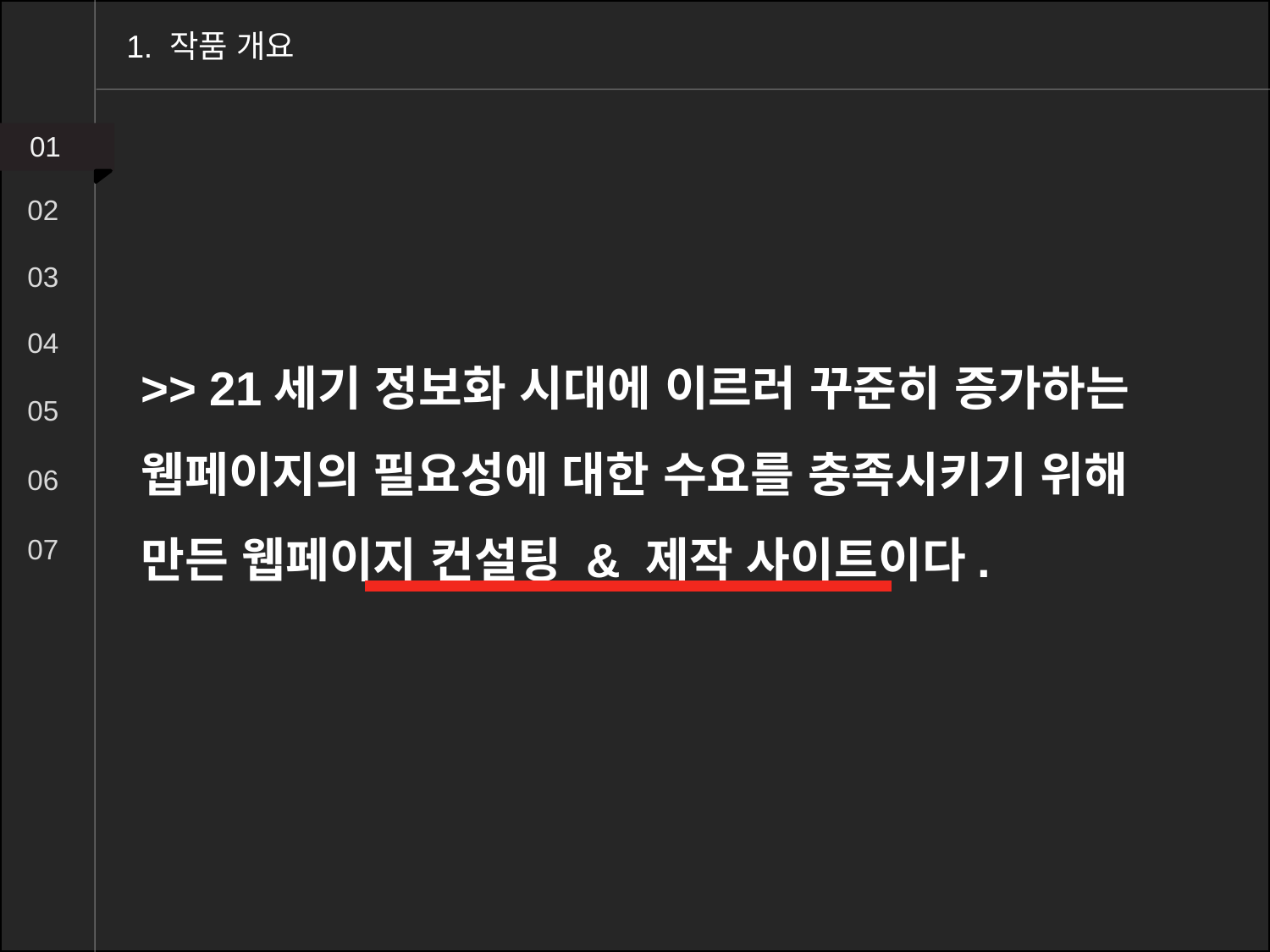

1. 작품 개요
01

02
03
04
>> 21세기 정보화 시대에 이르러 꾸준히 증가하는 웹페이지의 필요성에 대한 수요를 충족시키기 위해 만든 웹페이지 컨설팅 & 제작 사이트이다.

05
06
07